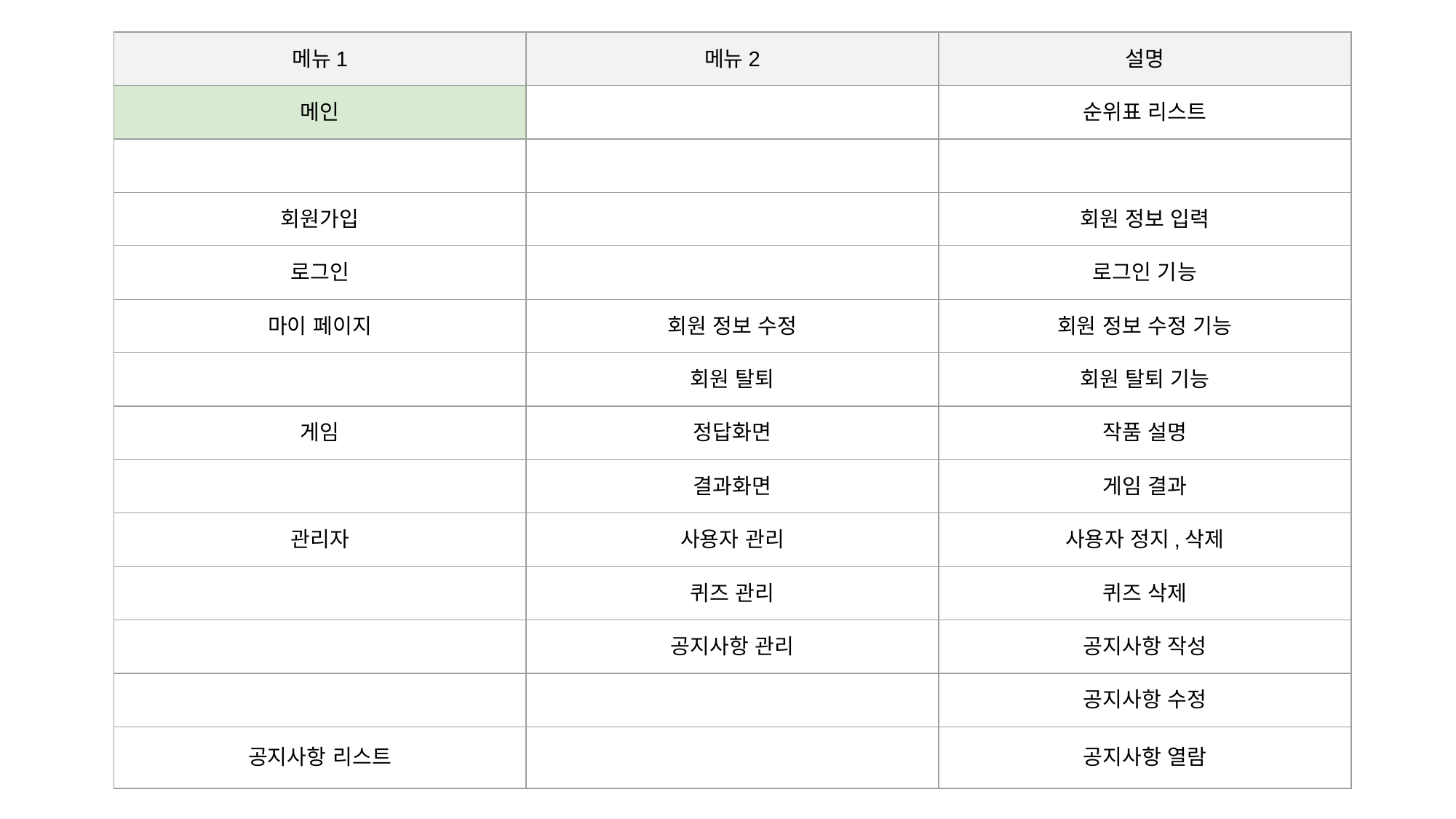

| 메뉴1 | 메뉴2 | 설명 |
| --- | --- | --- |
| 메인 |  | 순위표 리스트 |
|  |  |  |
| 회원가입 |  | 회원 정보 입력 |
| 로그인 |  | 로그인 기능 |
| 마이 페이지 | 회원 정보 수정 | 회원 정보 수정 기능 |
|  | 회원 탈퇴 | 회원 탈퇴 기능 |
| 게임 | 정답화면 | 작품 설명 |
|  | 결과화면 | 게임 결과 |
| 관리자 | 사용자 관리 | 사용자 정지,삭제 |
|  | 퀴즈 관리 | 퀴즈 삭제 |
|  | 공지사항 관리 | 공지사항 작성 |
|  |  | 공지사항 수정 |
| 공지사항 리스트 |  | 공지사항 열람 |